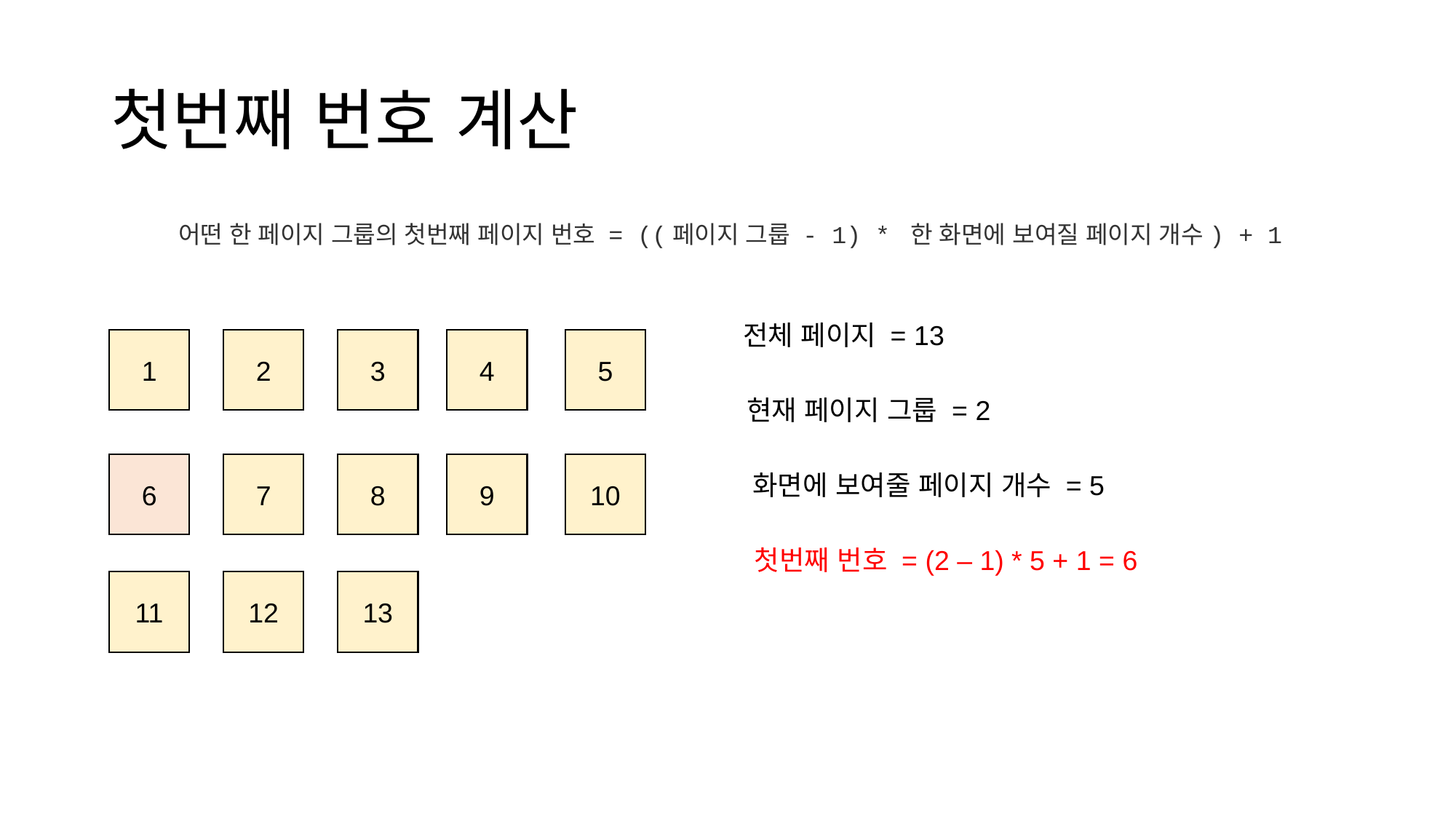

# 첫번째 번호 계산
어떤 한 페이지 그룹의 첫번째 페이지 번호 = ((페이지 그룹 - 1) * 한 화면에 보여질 페이지 개수) + 1
전체 페이지 = 13
1
2
3
4
5
현재 페이지 그룹 = 2
6
7
8
9
10
화면에 보여줄 페이지 개수 = 5
첫번째 번호 = (2 – 1) * 5 + 1 = 6
11
12
13